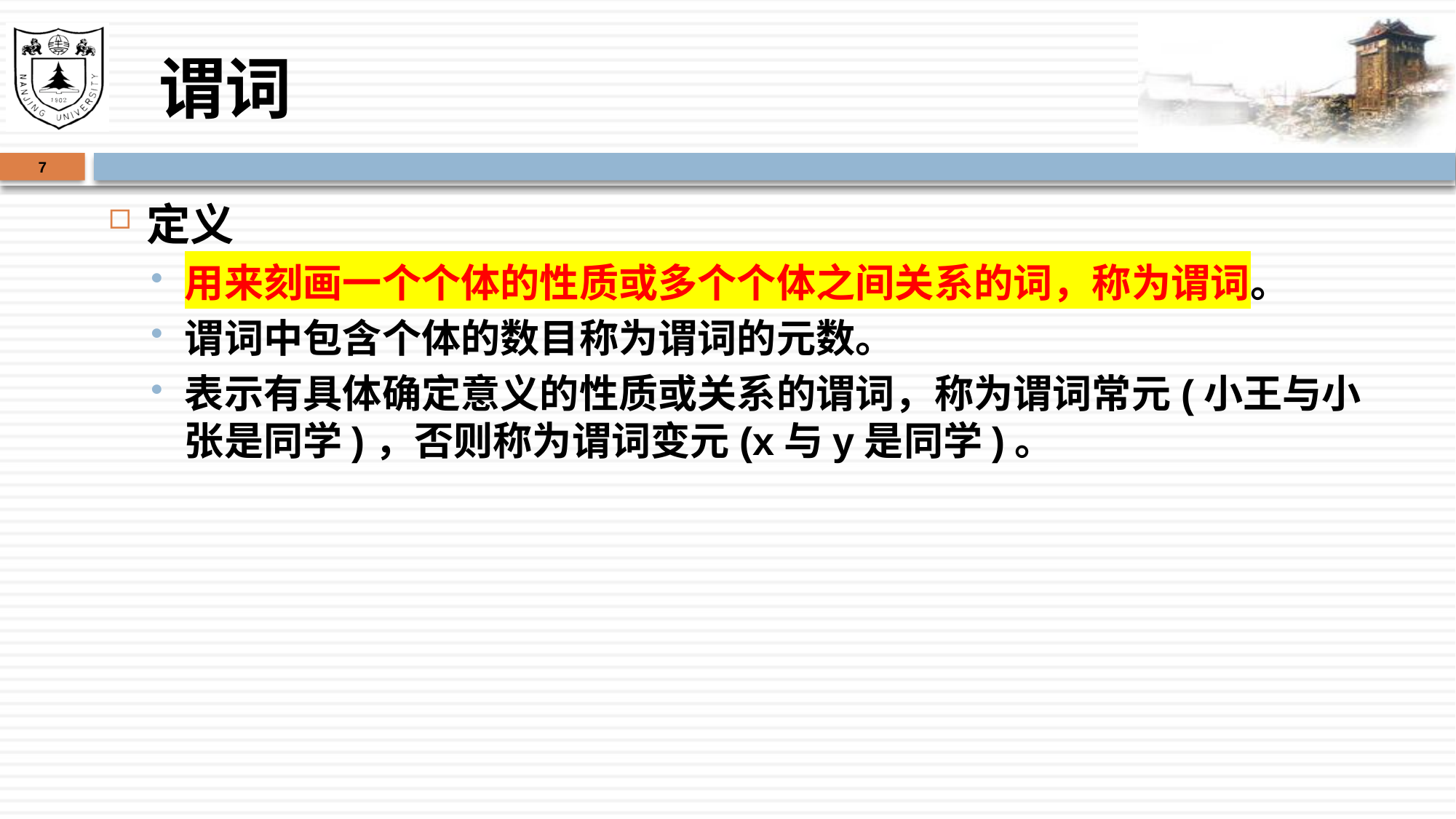

# 谓词
7
定义
用来刻画一个个体的性质或多个个体之间关系的词，称为谓词。
谓词中包含个体的数目称为谓词的元数。
表示有具体确定意义的性质或关系的谓词，称为谓词常元(小王与小张是同学)，否则称为谓词变元(x与y是同学)。